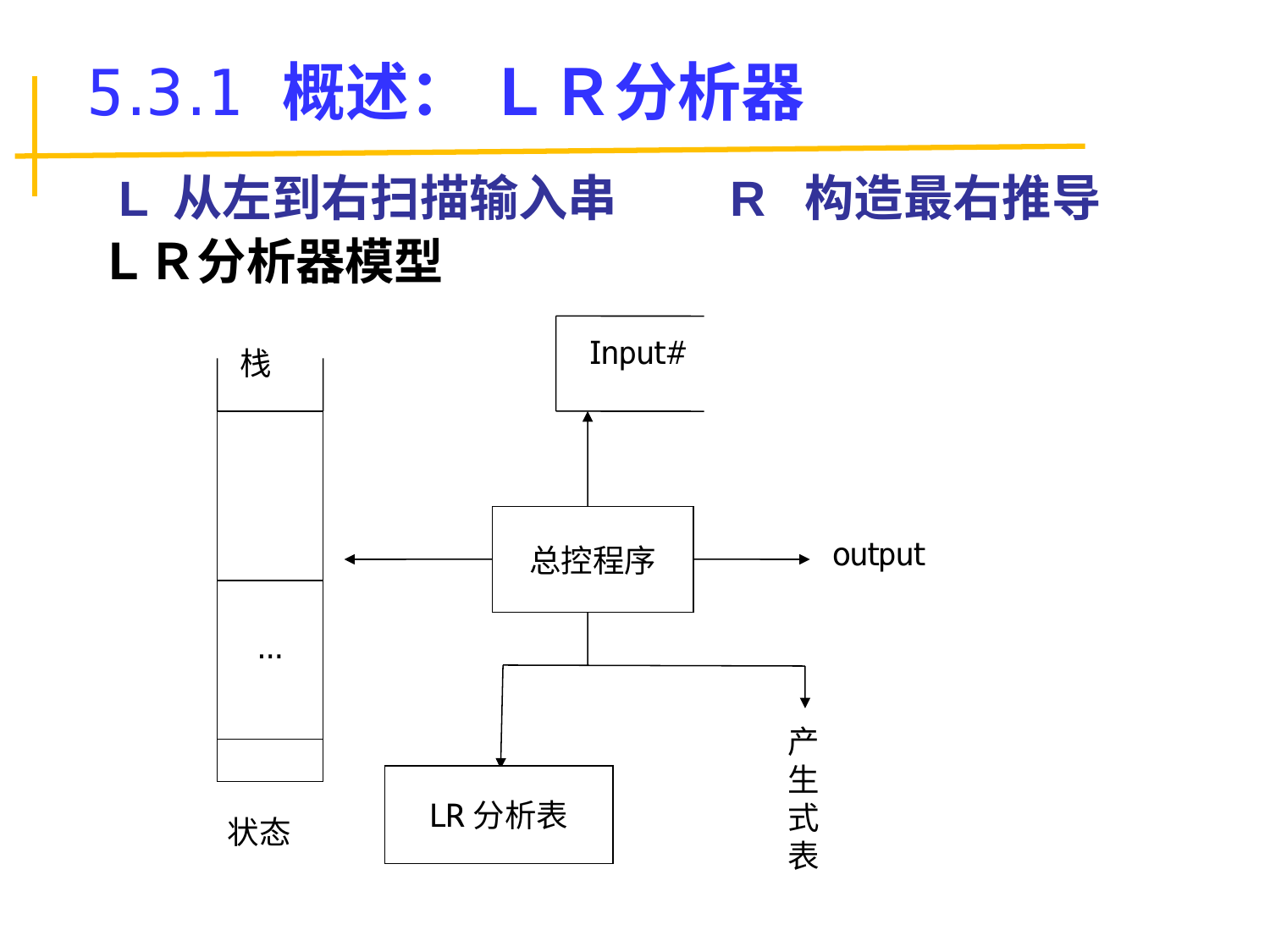

5.3.1 概述： ＬＲ分析器
# L 从左到右扫描输入串         R  构造最右推导 ＬＲ分析器模型

Input#
栈

总控程序
output

…

产生式表

LR分析表

状态
44